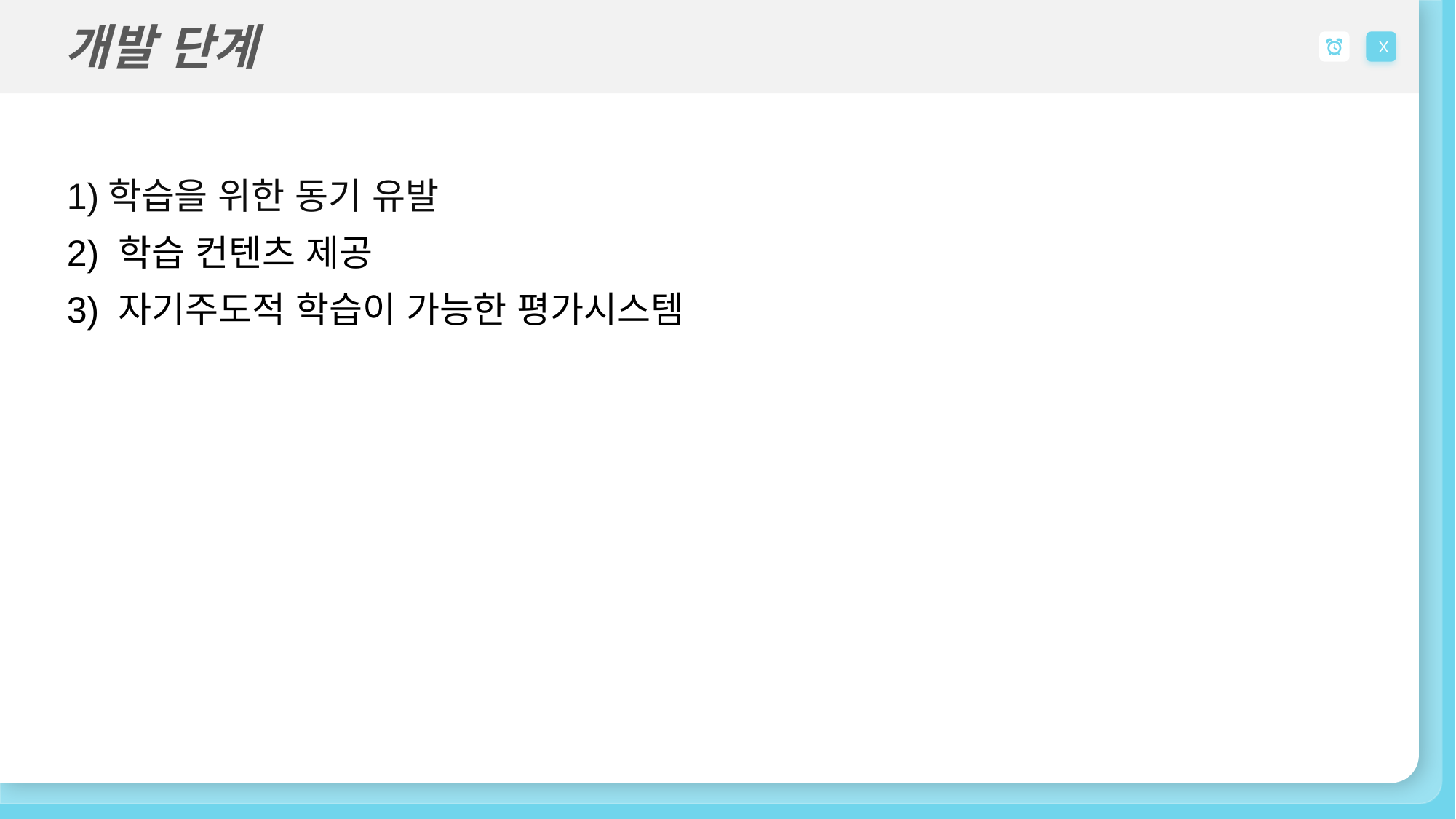

개발 단계

X
학습을 위한 동기 유발
2) 학습 컨텐츠 제공
3) 자기주도적 학습이 가능한 평가시스템